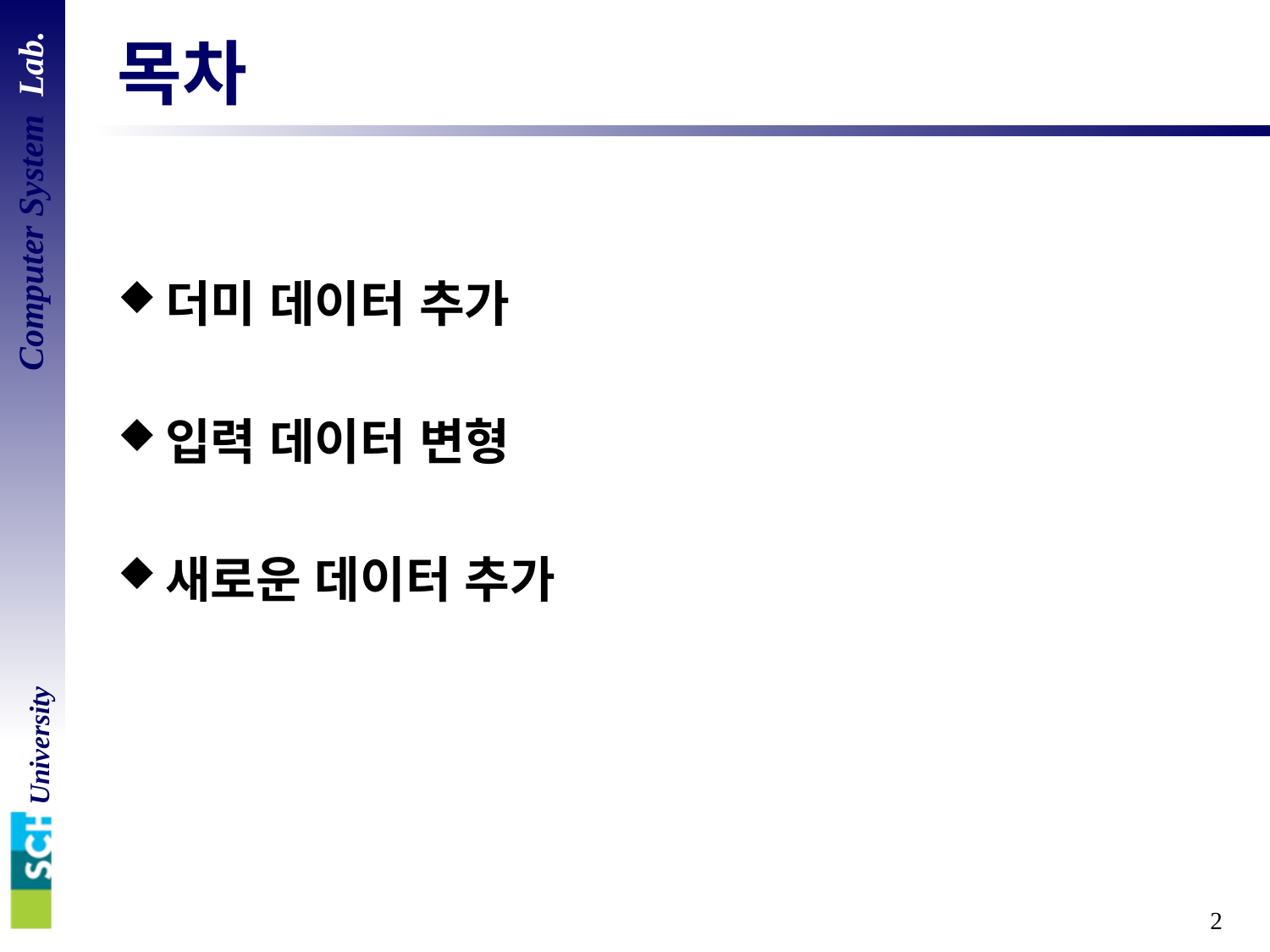

# 목차

더미 데이터 추가

입력 데이터 변형

새로운 데이터 추가